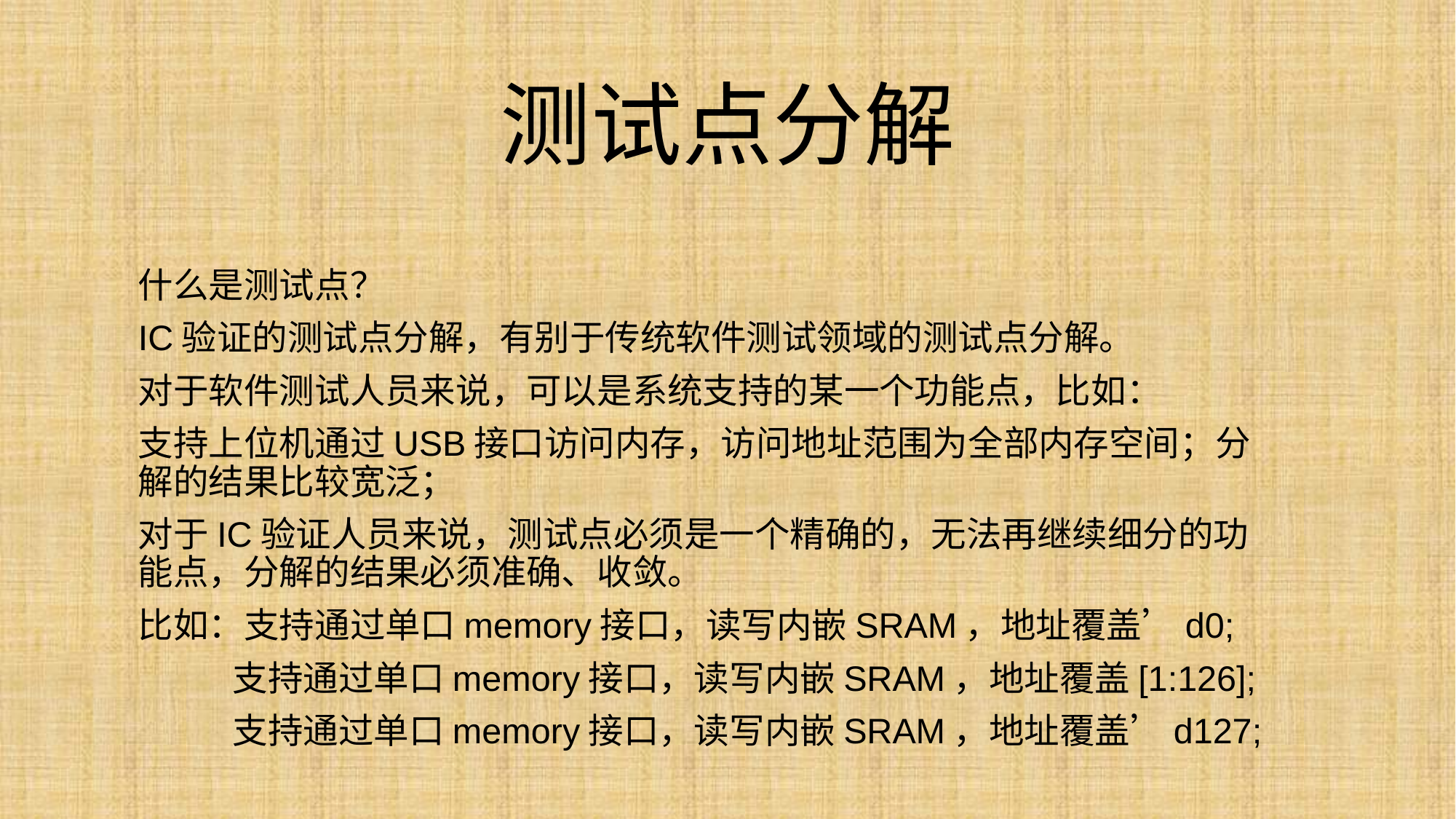

# 测试点分解
什么是测试点？
IC验证的测试点分解，有别于传统软件测试领域的测试点分解。
对于软件测试人员来说，可以是系统支持的某一个功能点，比如：
支持上位机通过USB接口访问内存，访问地址范围为全部内存空间；分解的结果比较宽泛；
对于IC验证人员来说，测试点必须是一个精确的，无法再继续细分的功能点，分解的结果必须准确、收敛。
比如：支持通过单口memory接口，读写内嵌SRAM，地址覆盖’d0;
           支持通过单口memory接口，读写内嵌SRAM，地址覆盖[1:126];
           支持通过单口memory接口，读写内嵌SRAM，地址覆盖’d127;